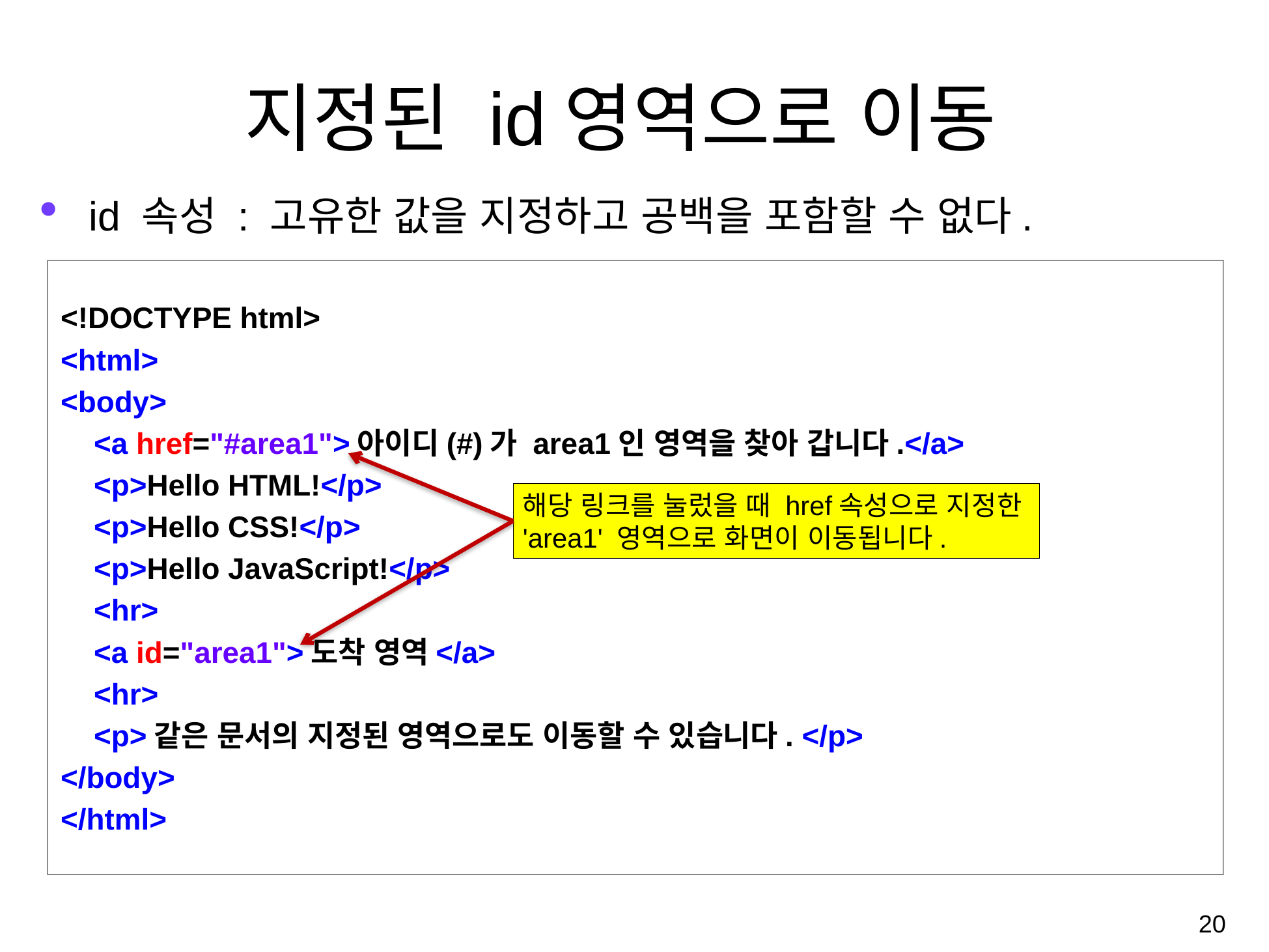

# 지정된 id영역으로 이동
id 속성 : 고유한 값을 지정하고 공백을 포함할 수 없다.
<!DOCTYPE html>
<html>
<body>
    <a href="#area1">아이디(#)가 area1인 영역을 찾아 갑니다.</a>
    <p>Hello HTML!</p>
    <p>Hello CSS!</p>
    <p>Hello JavaScript!</p>
    <hr>
    <a id="area1">도착 영역</a>
    <hr>
    <p>같은 문서의 지정된 영역으로도 이동할 수 있습니다. </p>
</body>
</html>
해당 링크를 눌렀을 때 href속성으로 지정한
'area1' 영역으로 화면이 이동됩니다.
20